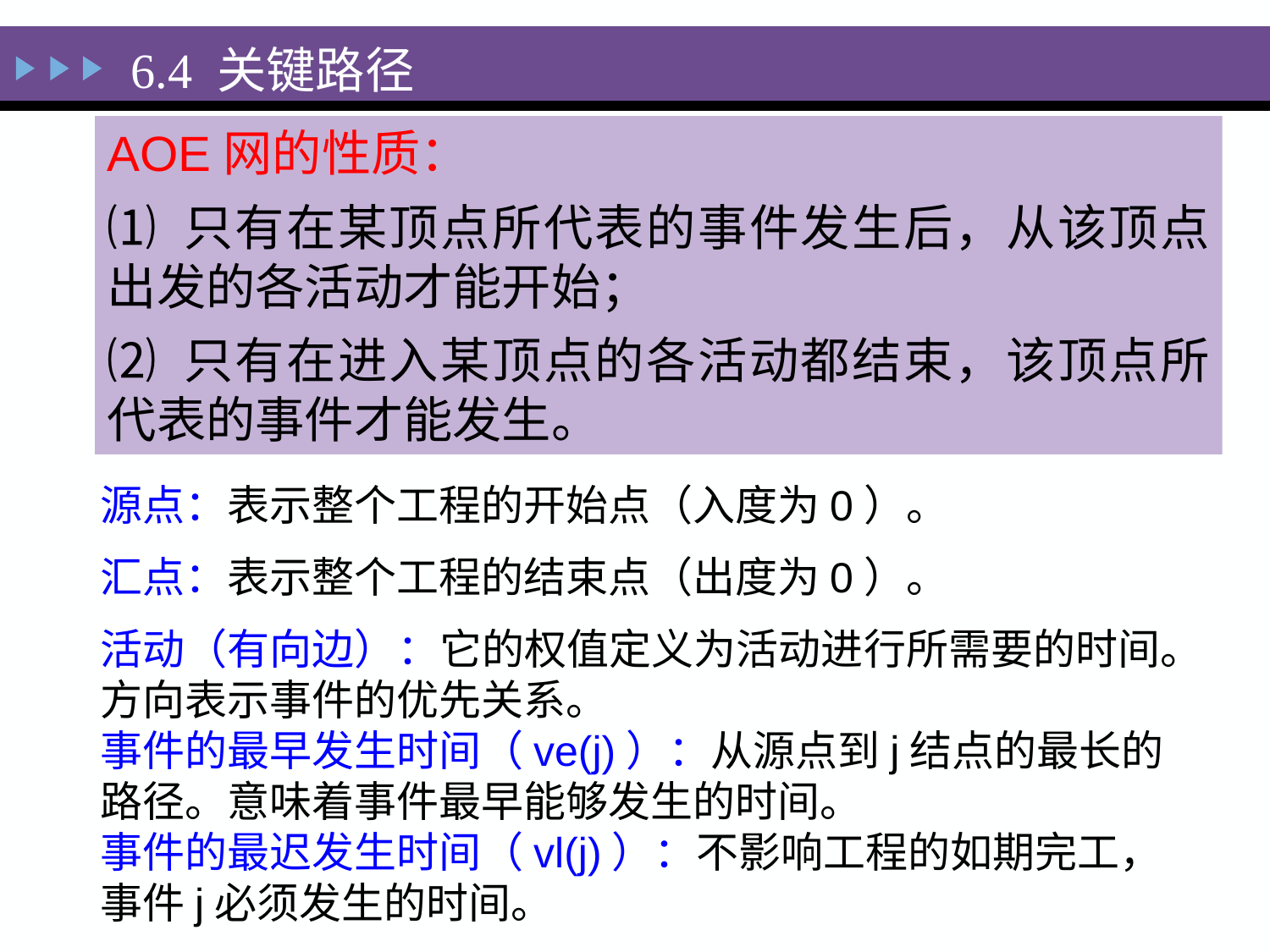

6.4 关键路径
AOE网的性质：
⑴ 只有在某顶点所代表的事件发生后，从该顶点出发的各活动才能开始；
⑵ 只有在进入某顶点的各活动都结束，该顶点所代表的事件才能发生。
源点：表示整个工程的开始点（入度为0）。
汇点：表示整个工程的结束点（出度为0）。
活动（有向边）：它的权值定义为活动进行所需要的时间。方向表示事件的优先关系。
事件的最早发生时间（ve(j)）：从源点到j结点的最长的路径。意味着事件最早能够发生的时间。
事件的最迟发生时间（vl(j)）：不影响工程的如期完工，事件j必须发生的时间。